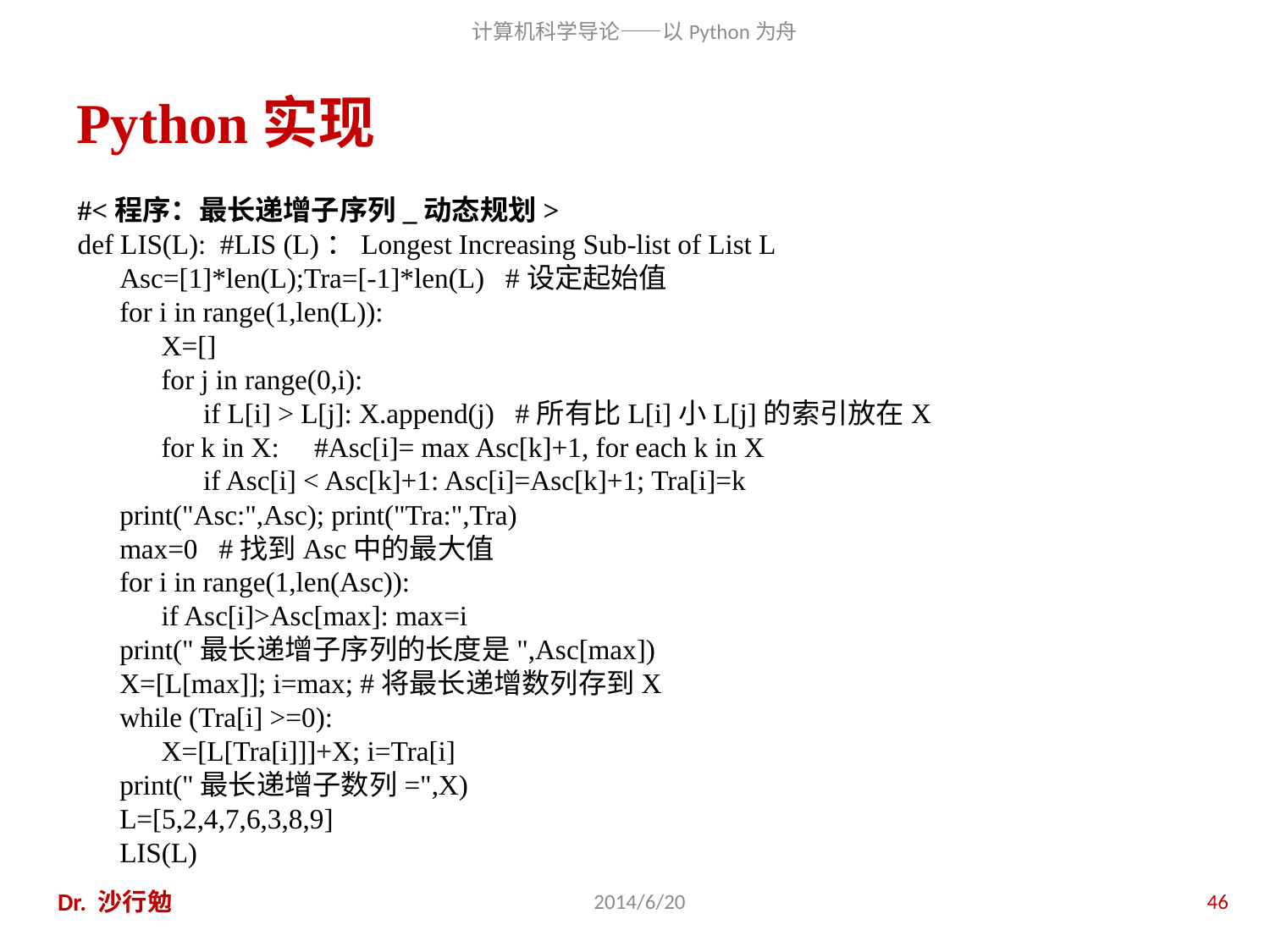

# Python实现
#<程序：最长递增子序列_动态规划>
def LIS(L):  #LIS (L)：Longest Increasing Sub-list of List L
      Asc=[1]*len(L);Tra=[-1]*len(L)   #设定起始值
      for i in range(1,len(L)):
            X=[]
            for j in range(0,i):
                  if L[i] > L[j]: X.append(j)   #所有比L[i]小L[j]的索引放在X
            for k in X:     #Asc[i]= max Asc[k]+1, for each k in X
                  if Asc[i] < Asc[k]+1: Asc[i]=Asc[k]+1; Tra[i]=k
      print("Asc:",Asc); print("Tra:",Tra)
      max=0   #找到Asc中的最大值
      for i in range(1,len(Asc)):
            if Asc[i]>Asc[max]: max=i
      print("最长递增子序列的长度是",Asc[max])
      X=[L[max]]; i=max; #将最长递增数列存到X
      while (Tra[i] >=0):
            X=[L[Tra[i]]]+X; i=Tra[i]
      print("最长递增子数列=",X)
      L=[5,2,4,7,6,3,8,9]
      LIS(L)

Dr. 沙行勉
2014/6/20
46